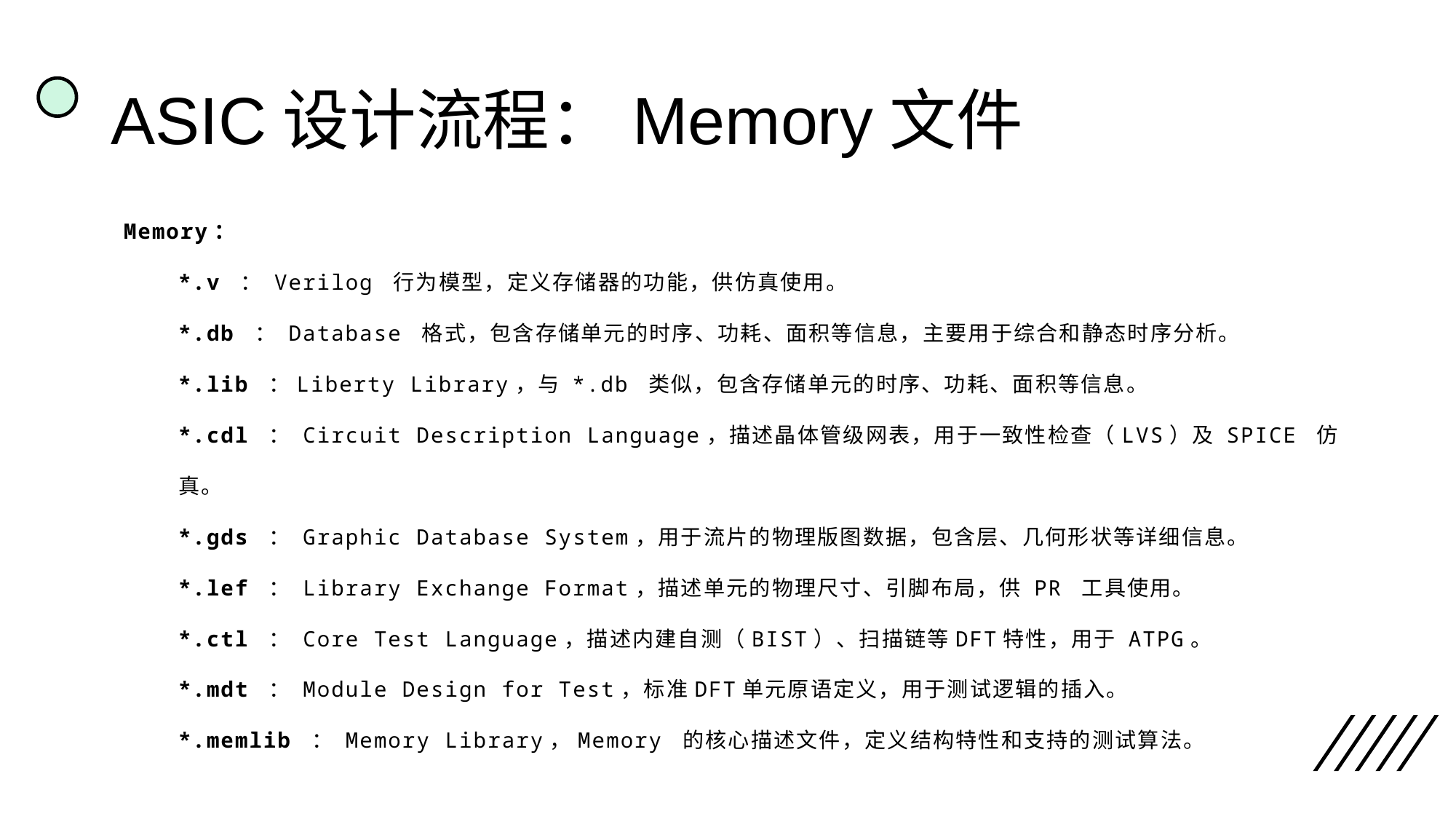

# ASIC设计流程：Memory文件
Memory：
*.v ： Verilog 行为模型，定义存储器的功能，供仿真使用。
*.db ： Database 格式，包含存储单元的时序、功耗、面积等信息，主要用于综合和静态时序分析。
*.lib ：Liberty Library，与 *.db 类似，包含存储单元的时序、功耗、面积等信息。
*.cdl ： Circuit Description Language，描述晶体管级网表，用于一致性检查（LVS）及 SPICE 仿真。
*.gds ： Graphic Database System，用于流片的物理版图数据，包含层、几何形状等详细信息。
*.lef ： Library Exchange Format，描述单元的物理尺寸、引脚布局，供 PR 工具使用。
*.ctl ： Core Test Language，描述内建自测（BIST）、扫描链等DFT特性，用于 ATPG。
*.mdt ： Module Design for Test，标准DFT单元原语定义，用于测试逻辑的插入。
*.memlib ： Memory Library，Memory 的核心描述文件，定义结构特性和支持的测试算法。